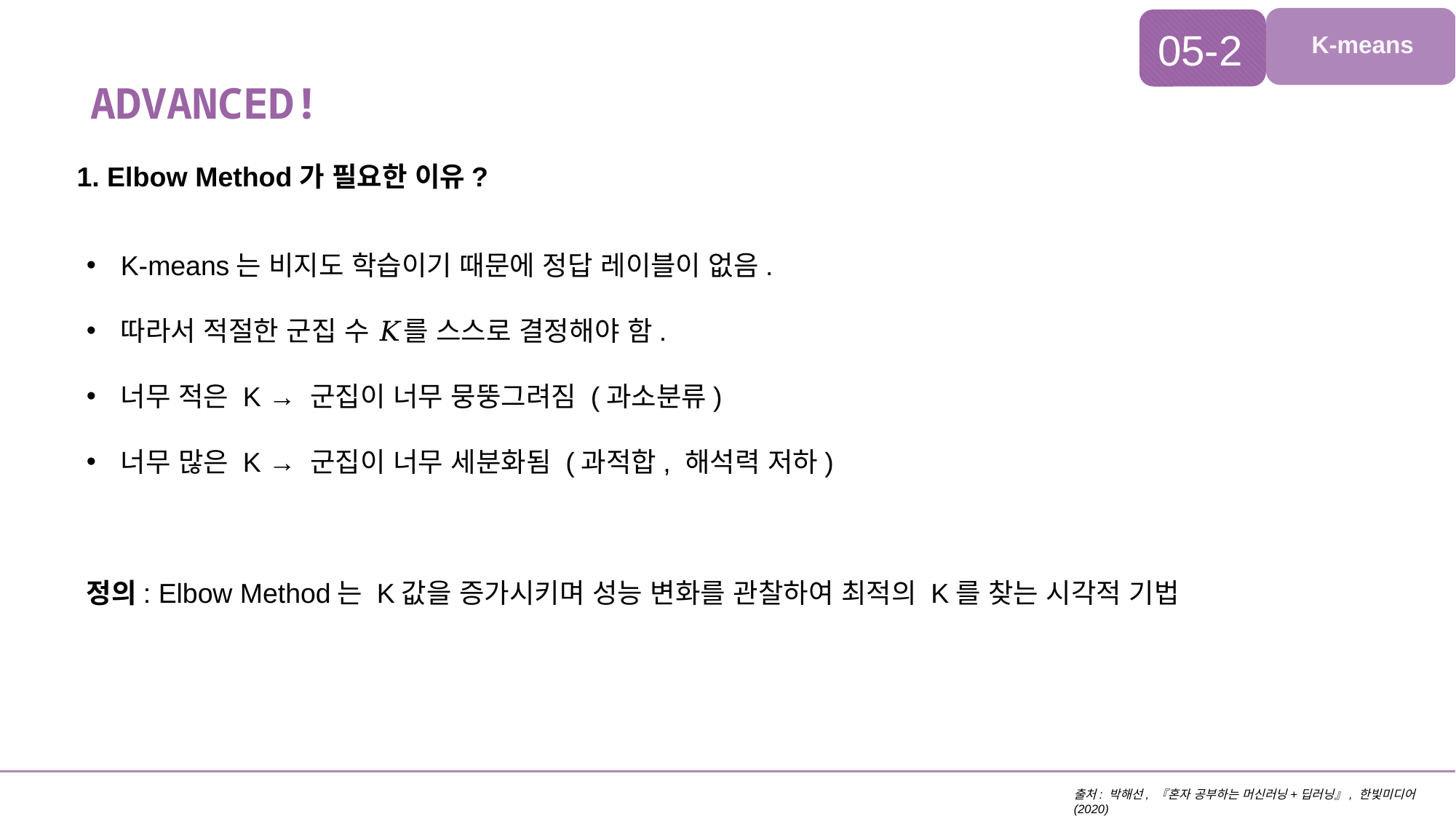

05-2
K-means
ADVANCED!
1. Elbow Method가 필요한 이유?
K-means는 비지도 학습이기 때문에 정답 레이블이 없음.
따라서 적절한 군집 수 𝐾를 스스로 결정해야 함.
너무 적은 K → 군집이 너무 뭉뚱그려짐 (과소분류)
너무 많은 K → 군집이 너무 세분화됨 (과적합, 해석력 저하)
정의: Elbow Method는 K값을 증가시키며 성능 변화를 관찰하여 최적의 K를 찾는 시각적 기법
출처: 박해선, 『혼자 공부하는 머신러닝+딥러닝』, 한빛미디어(2020)